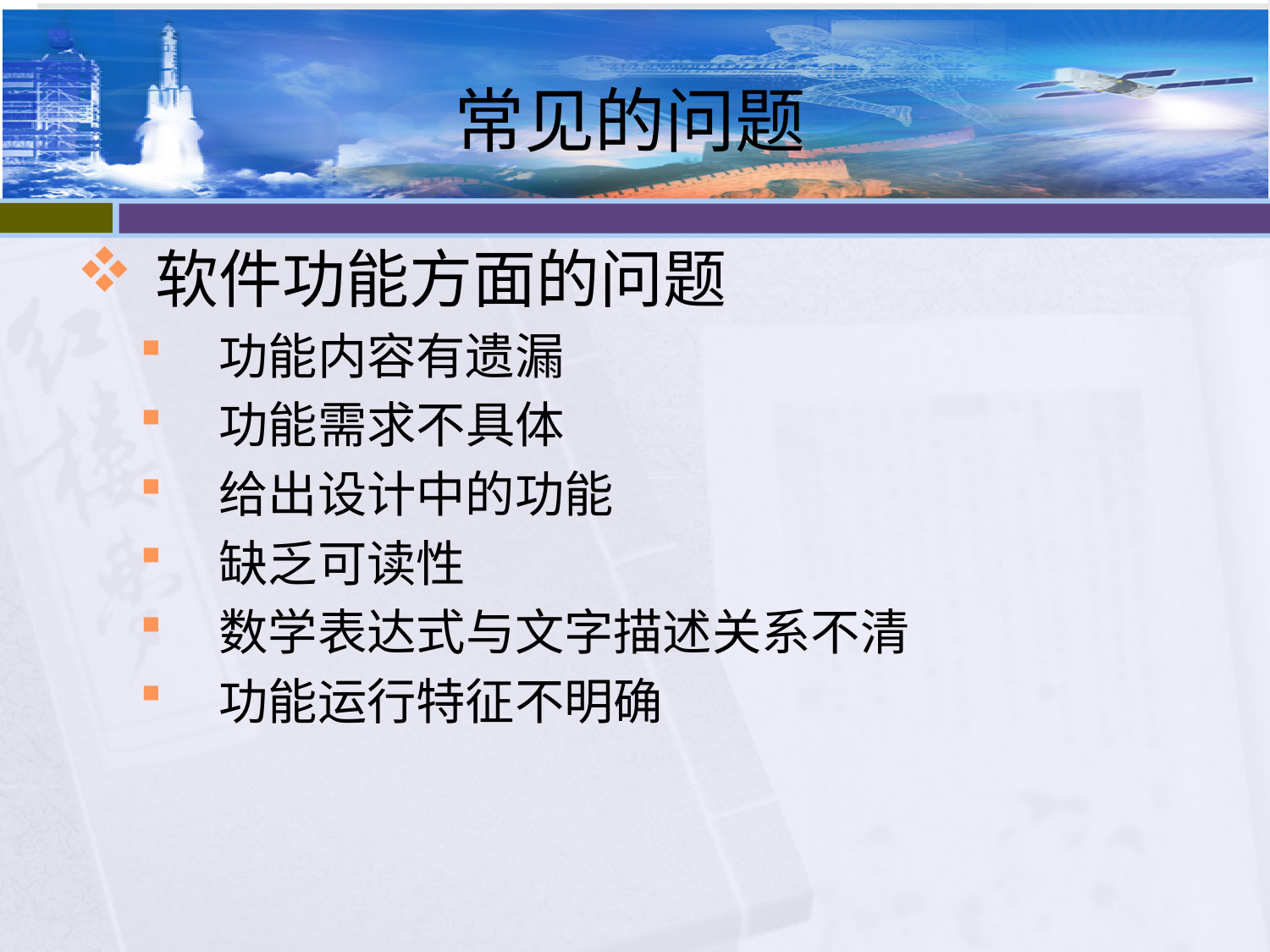

# 常见的问题

软件功能方面的问题
功能内容有遗漏
功能需求不具体
给出设计中的功能
缺乏可读性
数学表达式与文字描述关系不清
功能运行特征不明确